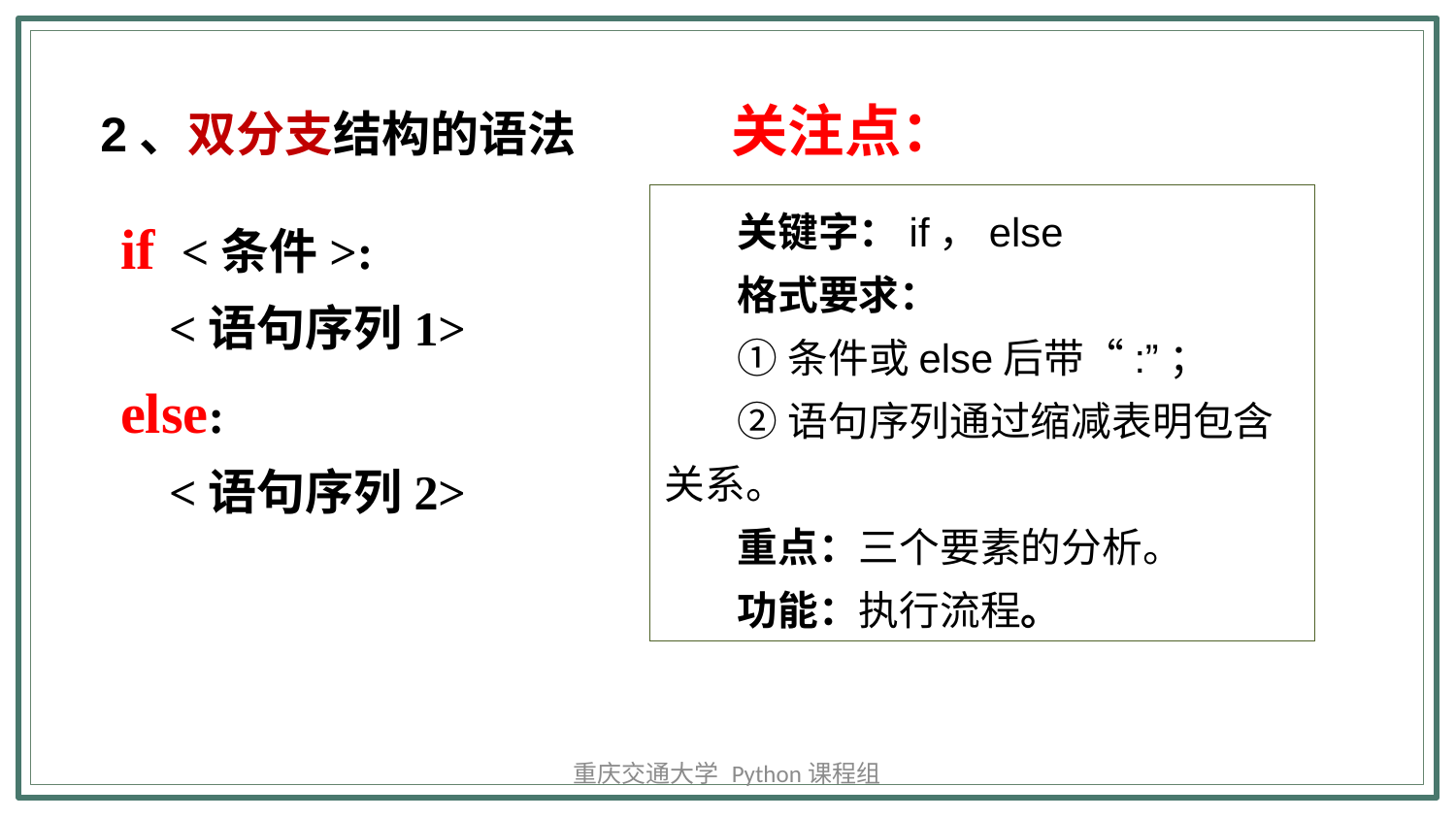

2、双分支结构的语法
关注点：
关键字：if，else
格式要求：
①条件或else后带“:”；
②语句序列通过缩减表明包含关系。
重点：三个要素的分析。
功能：执行流程。
if  <条件>:
    <语句序列1>
else:
    <语句序列2>
重庆交通大学 Python课程组